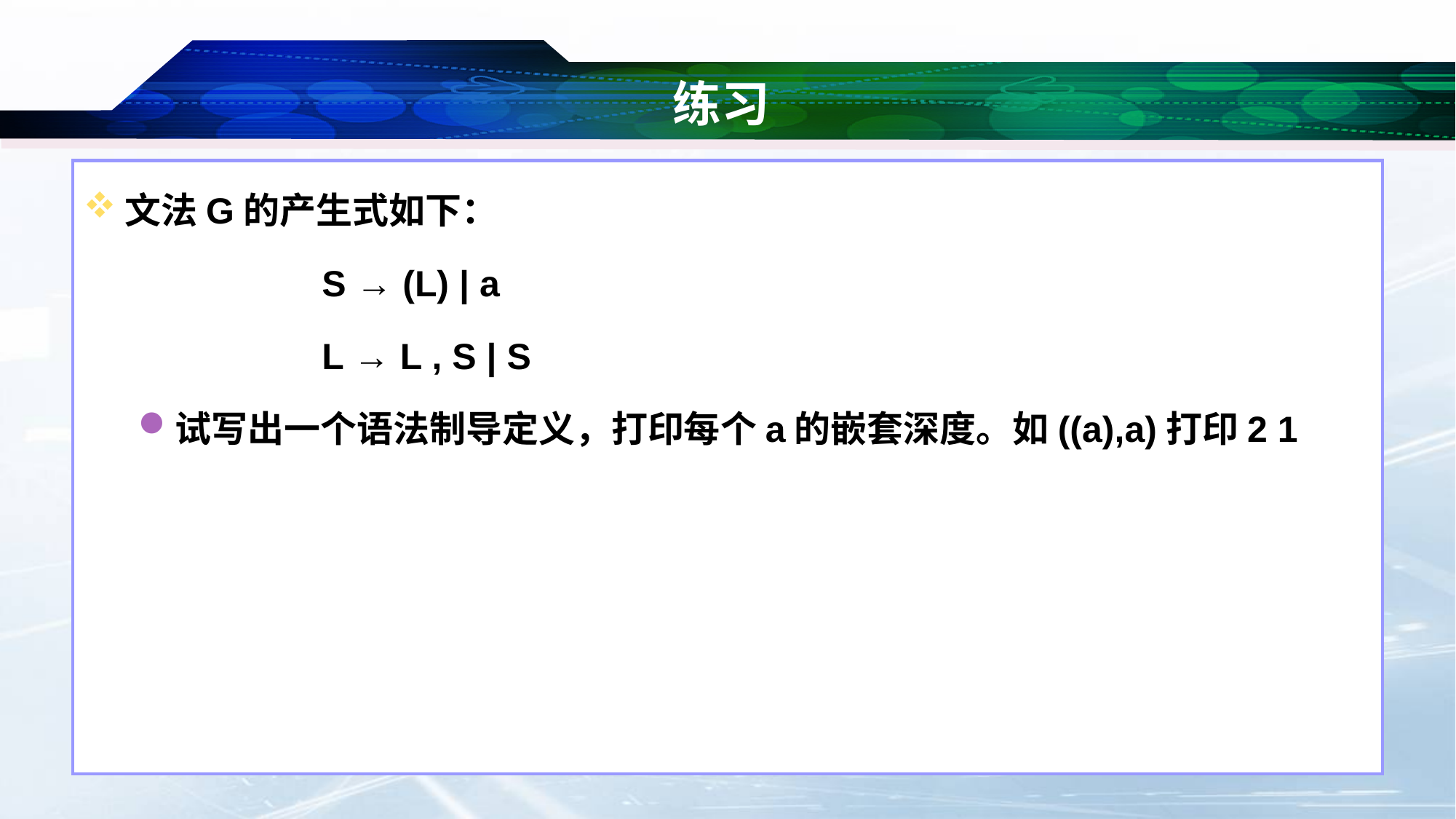

# 练习
文法G的产生式如下：
              S → (L) | a
              L → L , S | S
试写出一个语法制导定义，打印每个a的嵌套深度。如((a),a)打印2 1